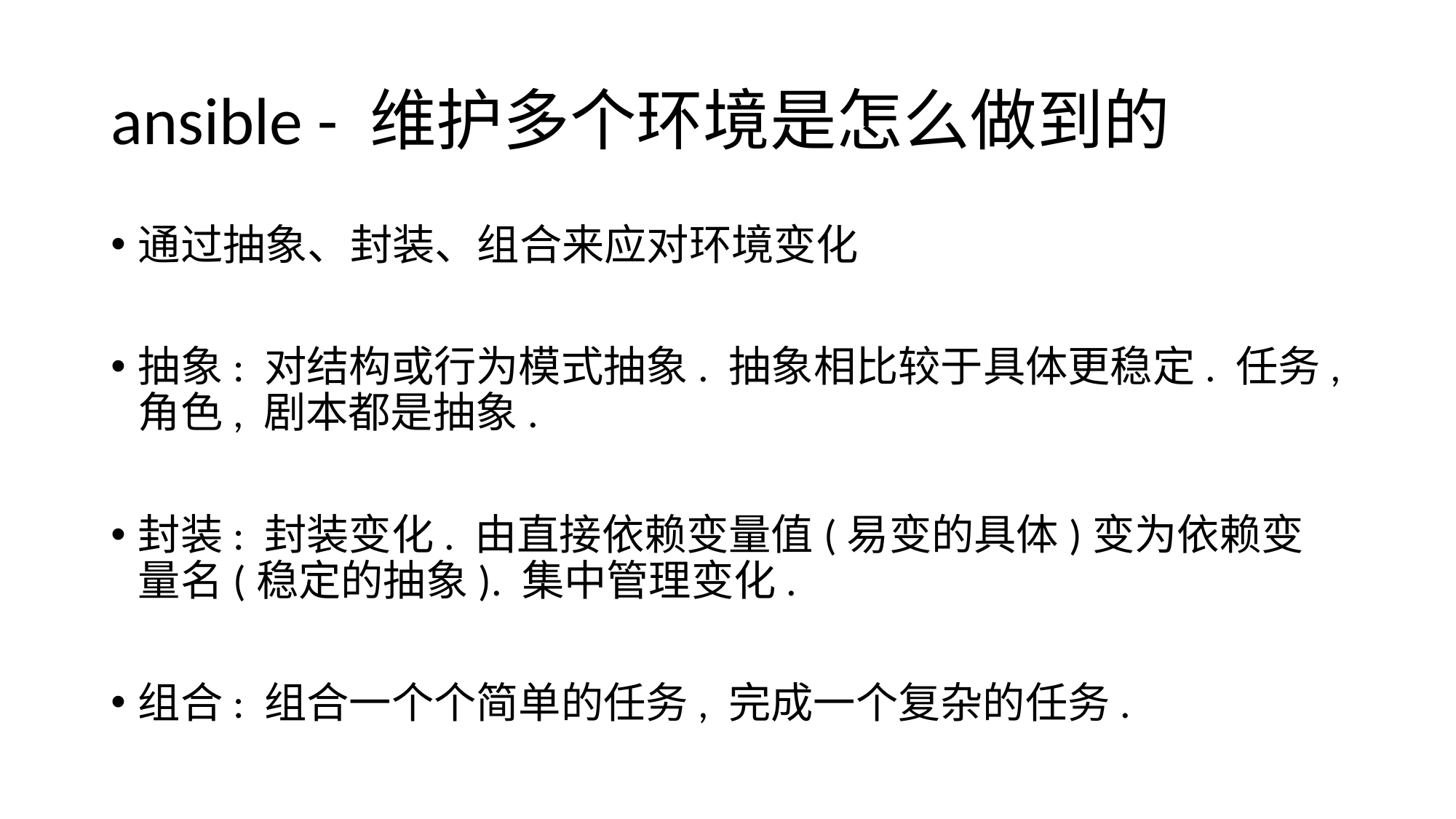

# ansible - 维护多个环境是怎么做到的
通过抽象、封装、组合来应对环境变化

抽象: 对结构或行为模式抽象. 抽象相比较于具体更稳定. 任务, 角色, 剧本都是抽象.

封装: 封装变化. 由直接依赖变量值(易变的具体)变为依赖变量名(稳定的抽象). 集中管理变化.

组合: 组合一个个简单的任务, 完成一个复杂的任务.